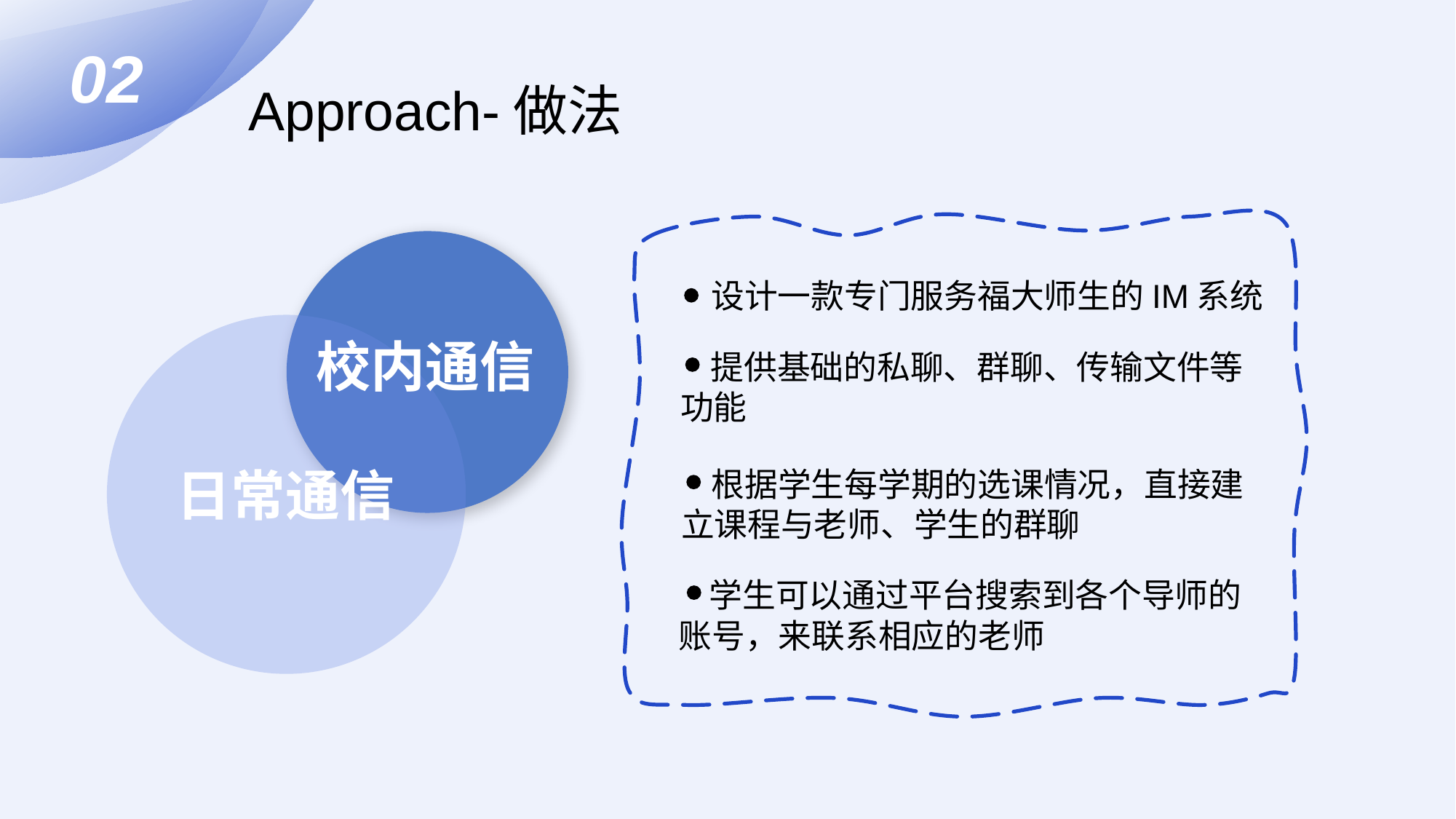

02
Approach-做法

设计一款专门服务福大师生的IM系统

校内通信
   提供基础的私聊、群聊、传输文件等功能

日常通信
   根据学生每学期的选课情况，直接建立课程与老师、学生的群聊

   学生可以通过平台搜索到各个导师的账号，来联系相应的老师